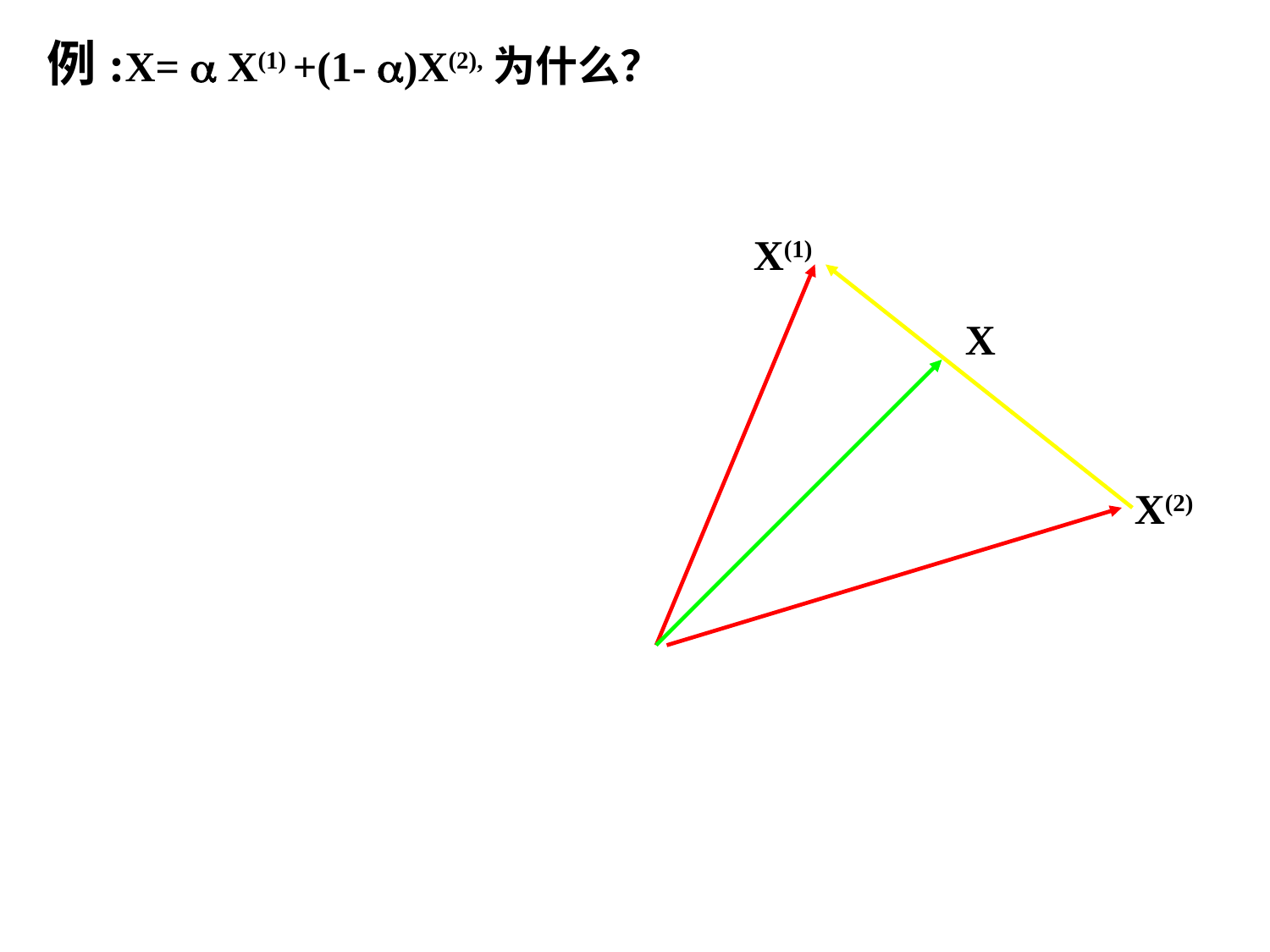

例:X= α X(1) +(1- α)X(2),为什么？

X(1)

X

X(2)